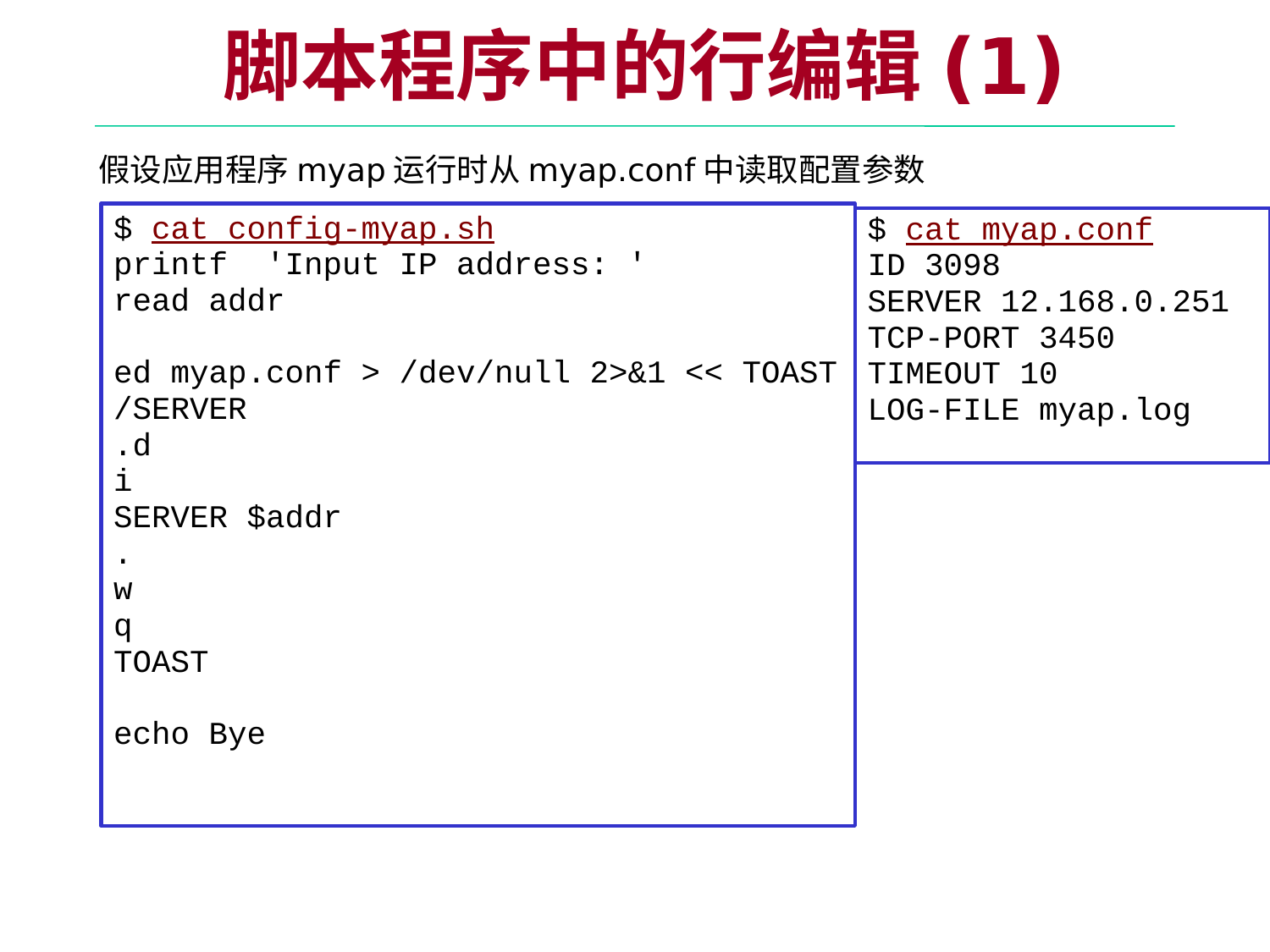

脚本程序中的行编辑(1)
假设应用程序myap运行时从myap.conf中读取配置参数
$ cat config-myap.sh
printf  'Input IP address: '
read addr

ed myap.conf > /dev/null 2>&1 << TOAST
/SERVER
.d
i
SERVER $addr
.
w
q
TOAST

echo Bye
$ cat myap.conf
ID 3098
SERVER 12.168.0.251
TCP-PORT 3450
TIMEOUT 10
LOG-FILE myap.log